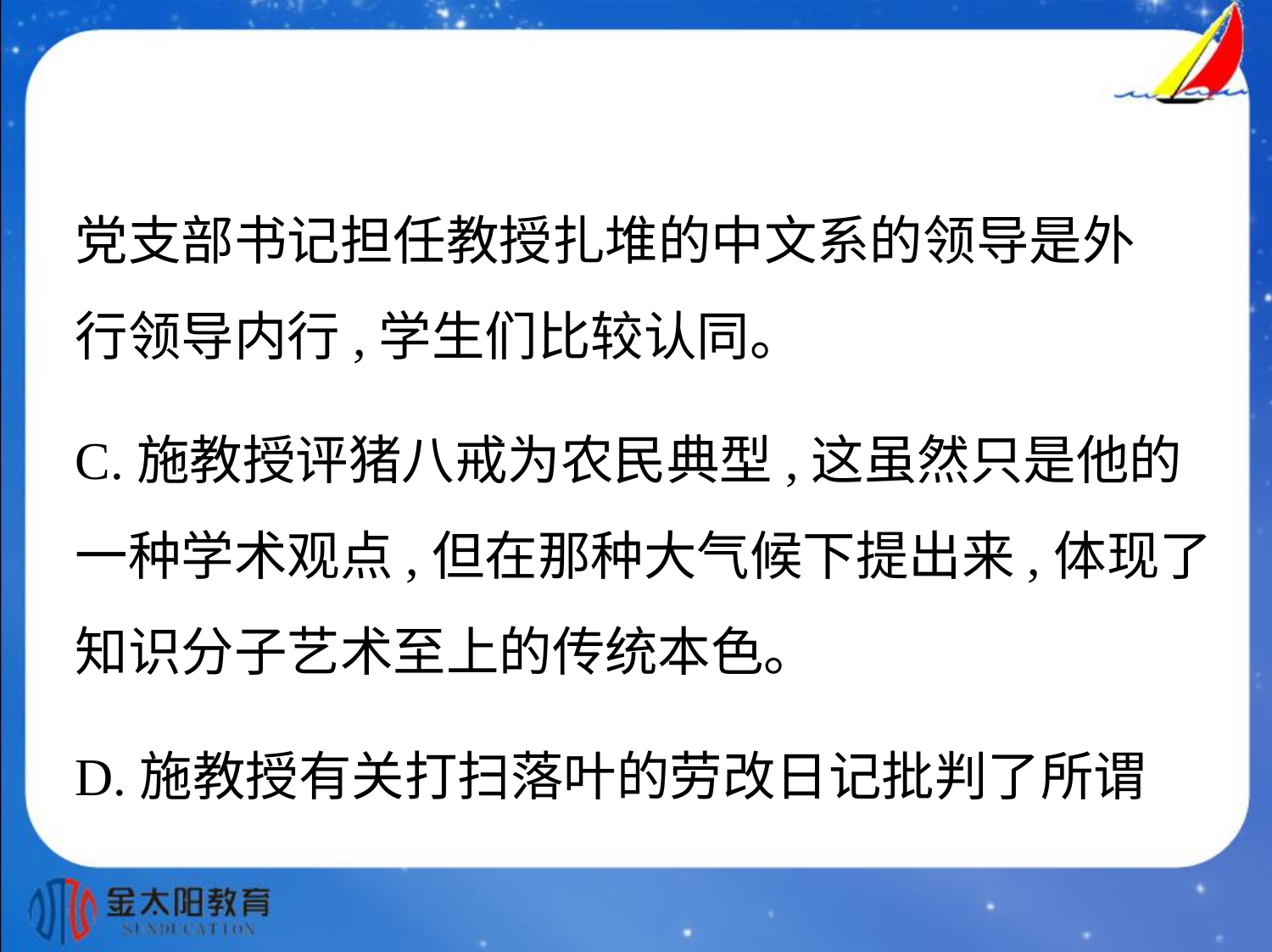

党支部书记担任教授扎堆的中文系的领导是外
行领导内行,学生们比较认同。
C.施教授评猪八戒为农民典型,这虽然只是他的
一种学术观点,但在那种大气候下提出来,体现了
知识分子艺术至上的传统本色。
D.施教授有关打扫落叶的劳改日记批判了所谓